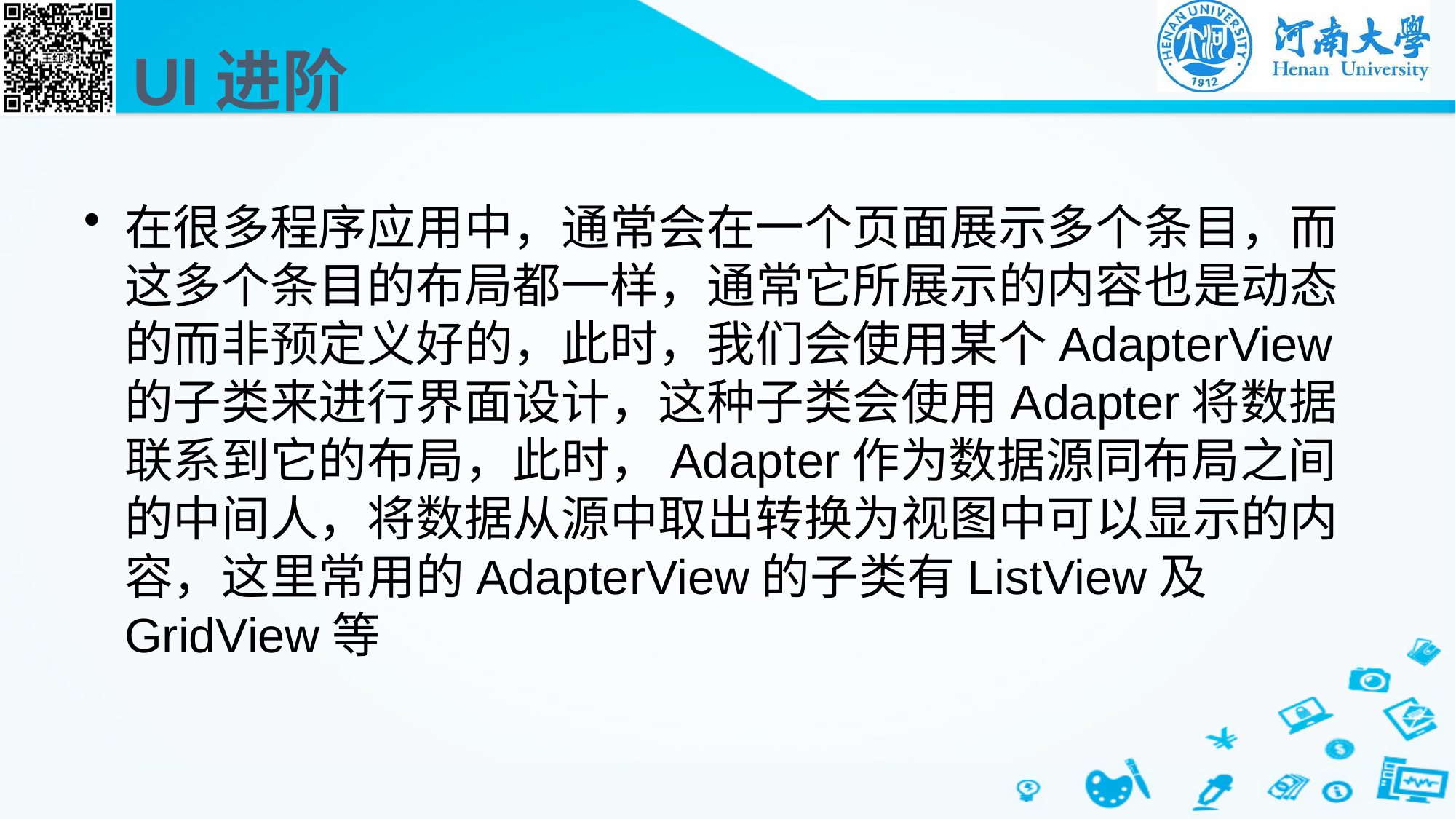

# UI进阶
在很多程序应用中，通常会在一个页面展示多个条目，而这多个条目的布局都一样，通常它所展示的内容也是动态的而非预定义好的，此时，我们会使用某个AdapterView的子类来进行界面设计，这种子类会使用Adapter将数据联系到它的布局，此时，Adapter作为数据源同布局之间的中间人，将数据从源中取出转换为视图中可以显示的内容，这里常用的AdapterView的子类有ListView及GridView等